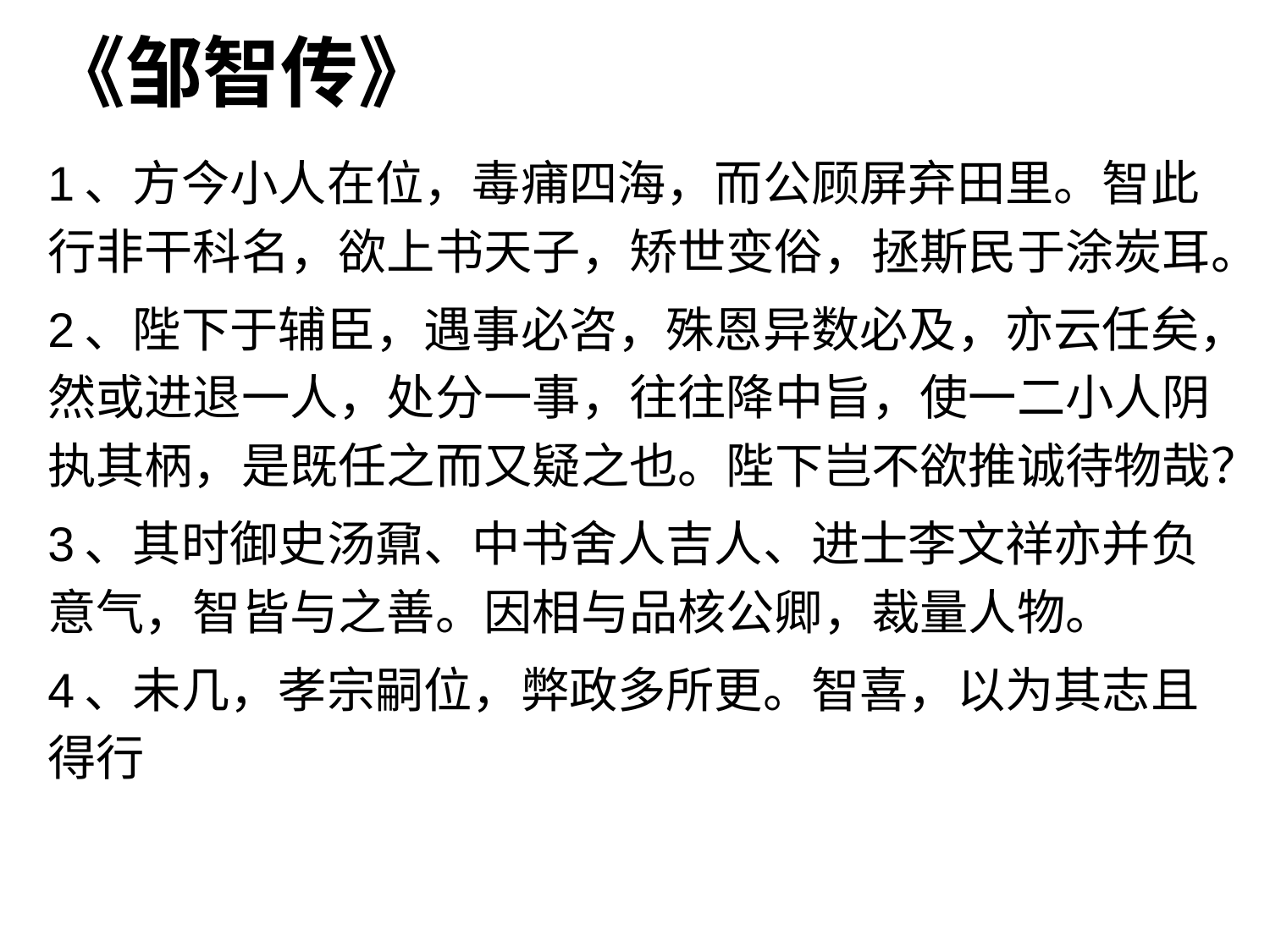

# 《邹智传》
1、方今小人在位，毒痡四海，而公顾屏弃田里。智此行非干科名，欲上书天子，矫世变俗，拯斯民于涂炭耳。
2、陛下于辅臣，遇事必咨，殊恩异数必及，亦云任矣，然或进退一人，处分一事，往往降中旨，使一二小人阴执其柄，是既任之而又疑之也。陛下岂不欲推诚待物哉？
3、其时御史汤鼐、中书舍人吉人、进士李文祥亦并负意气，智皆与之善。因相与品核公卿，裁量人物。
4、未几，孝宗嗣位，弊政多所更。智喜，以为其志且得行